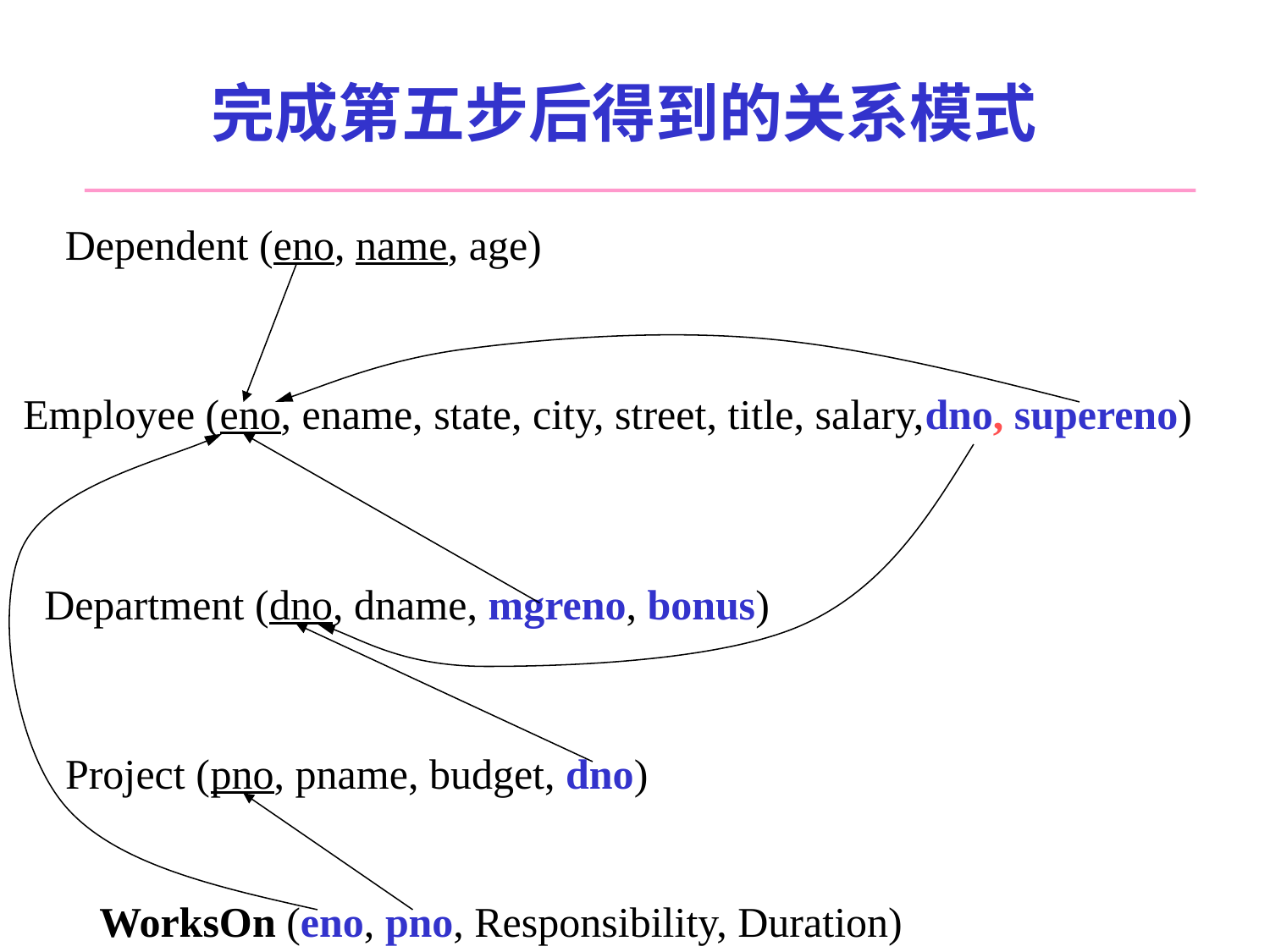

# 完成第五步后得到的关系模式
Dependent (eno, name, age)

Employee (eno, ename, state, city, street, title, salary,dno, supereno)

Department (dno, dname, mgreno, bonus)

Project (pno, pname, budget, dno)

WorksOn (eno, pno, Responsibility, Duration)